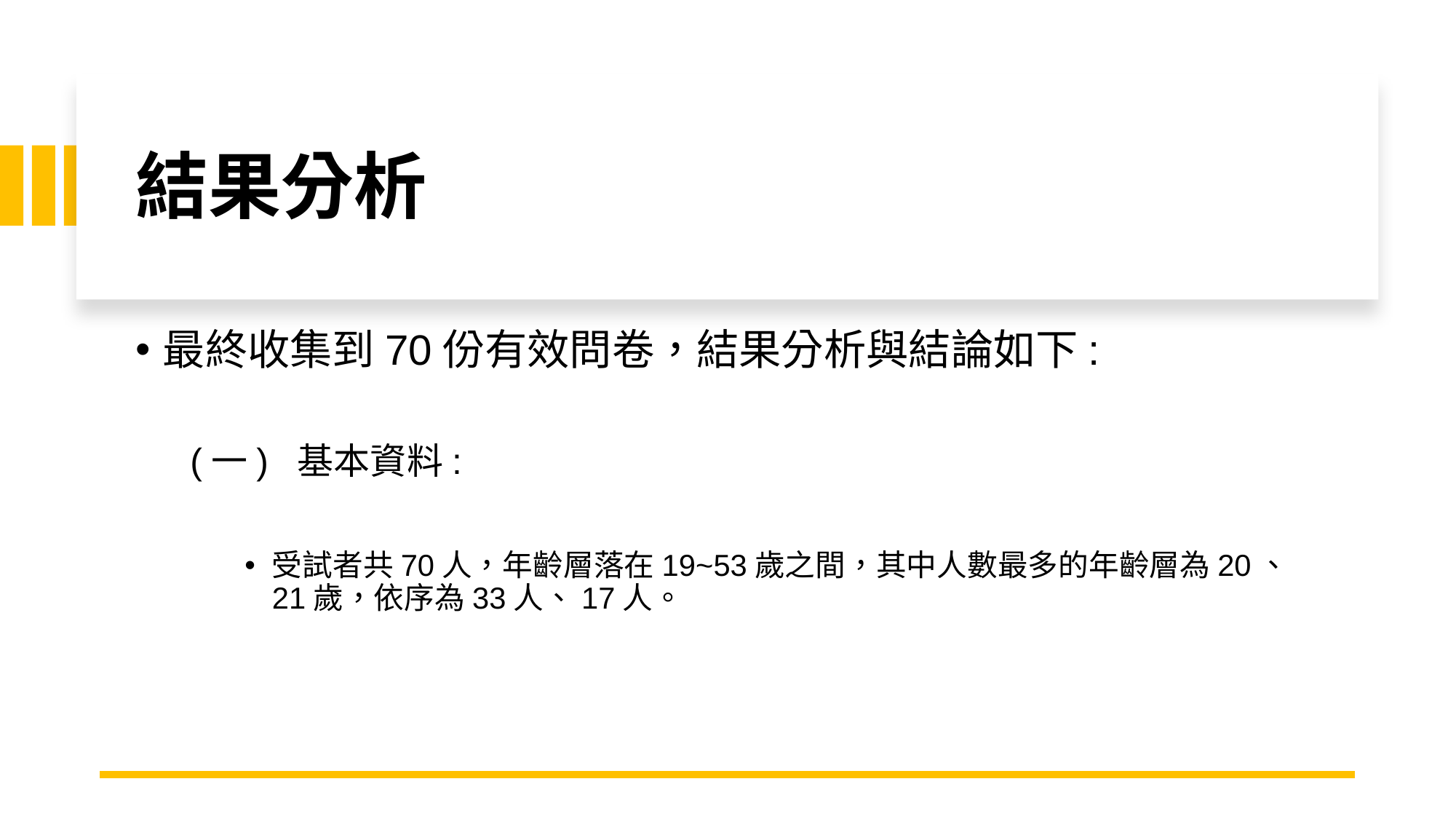

# 結果分析

最終收集到70份有效問卷，結果分析與結論如下:

(一)  基本資料:

受試者共70人，年齡層落在19~53歲之間，其中人數最多的年齡層為20、21歲，依序為33人、17人。